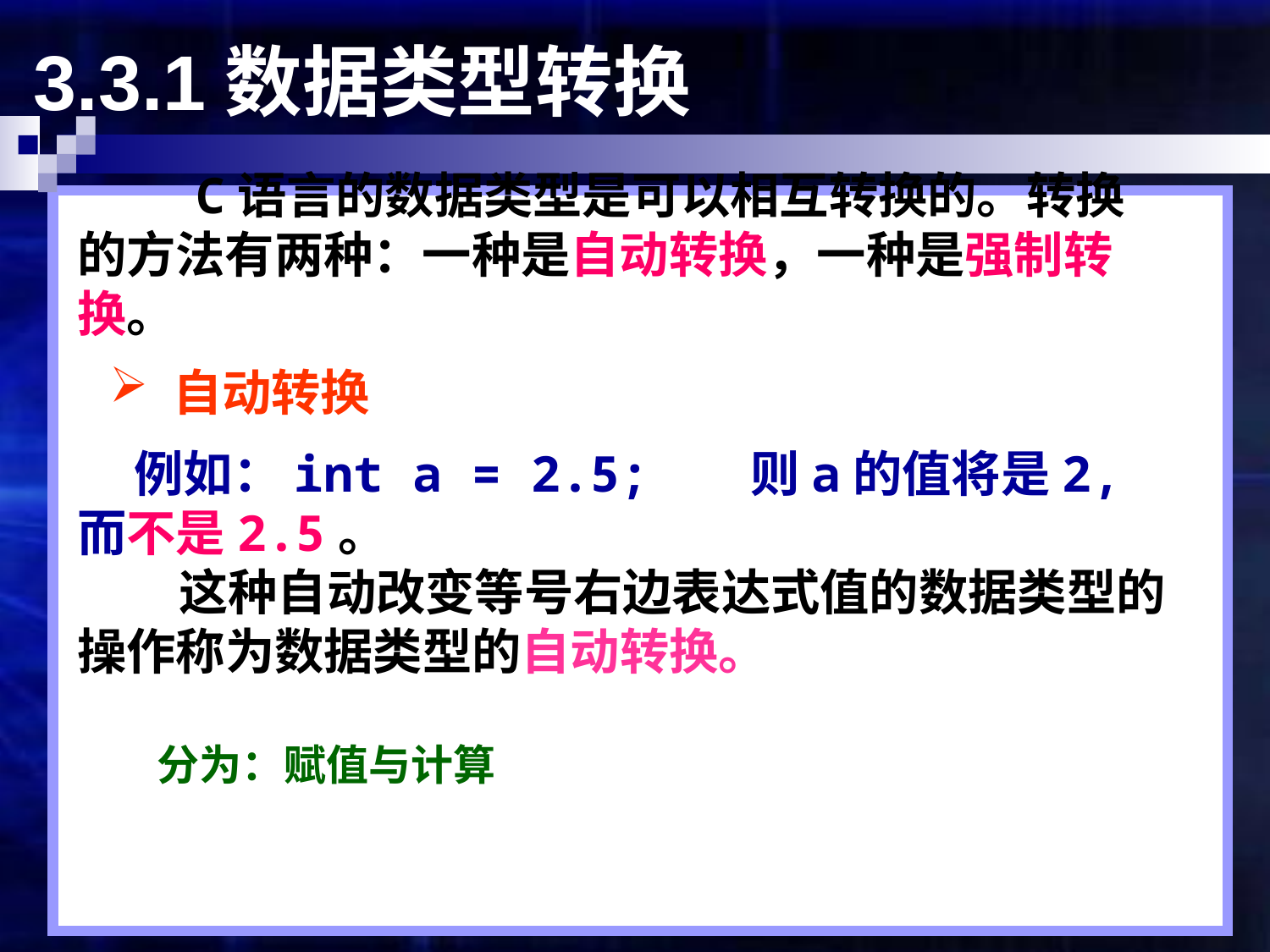

# 3.3.1数据类型转换
    C语言的数据类型是可以相互转换的。转换的方法有两种：一种是自动转换，一种是强制转换。
自动转换
    例如：int a = 2.5;   则a的值将是2,而不是2.5。
        这种自动改变等号右边表达式值的数据类型的操作称为数据类型的自动转换。
分为：赋值与计算